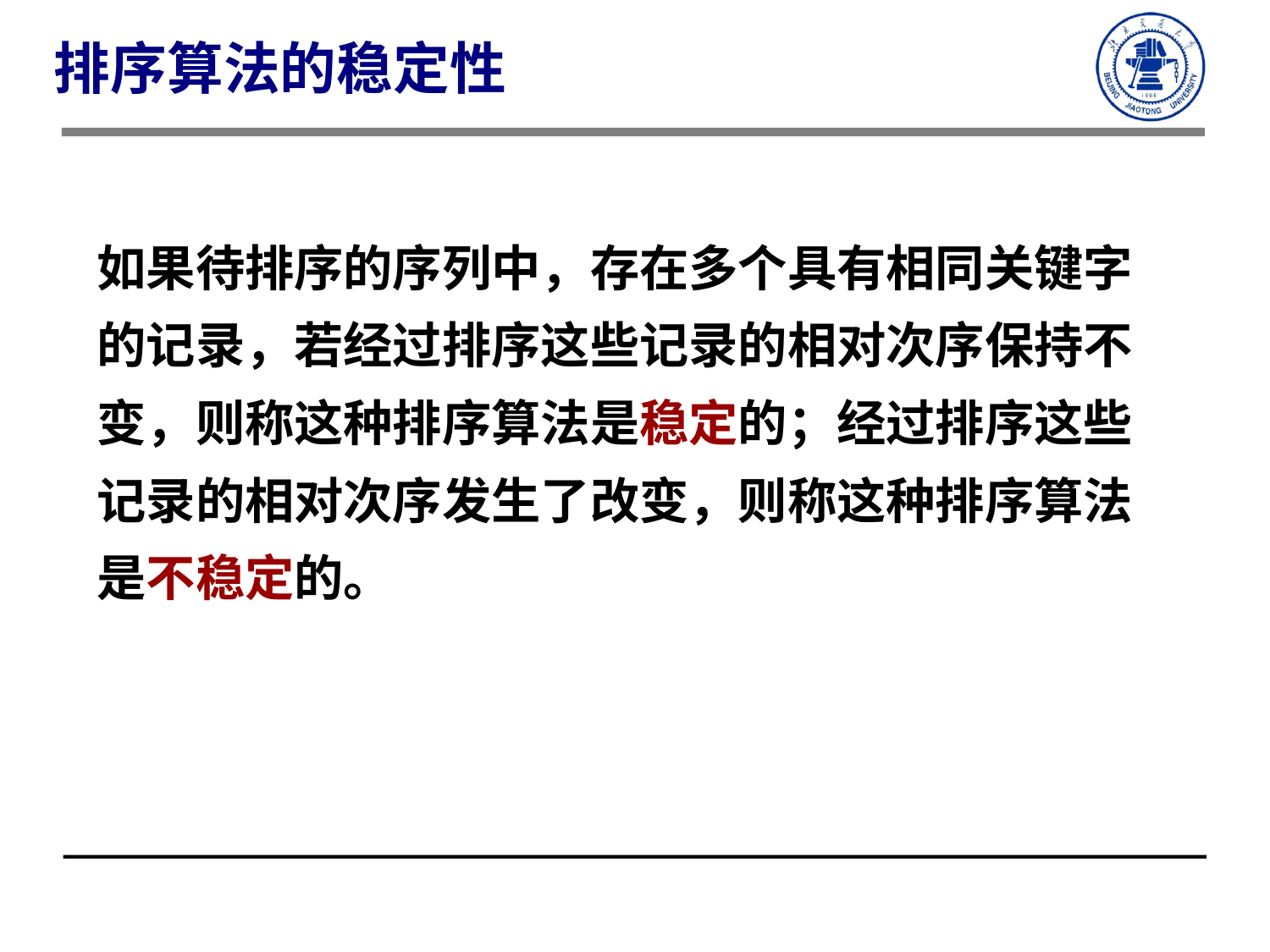

排序算法的稳定性
如果待排序的序列中，存在多个具有相同关键字的记录，若经过排序这些记录的相对次序保持不变，则称这种排序算法是稳定的；经过排序这些记录的相对次序发生了改变，则称这种排序算法是不稳定的。